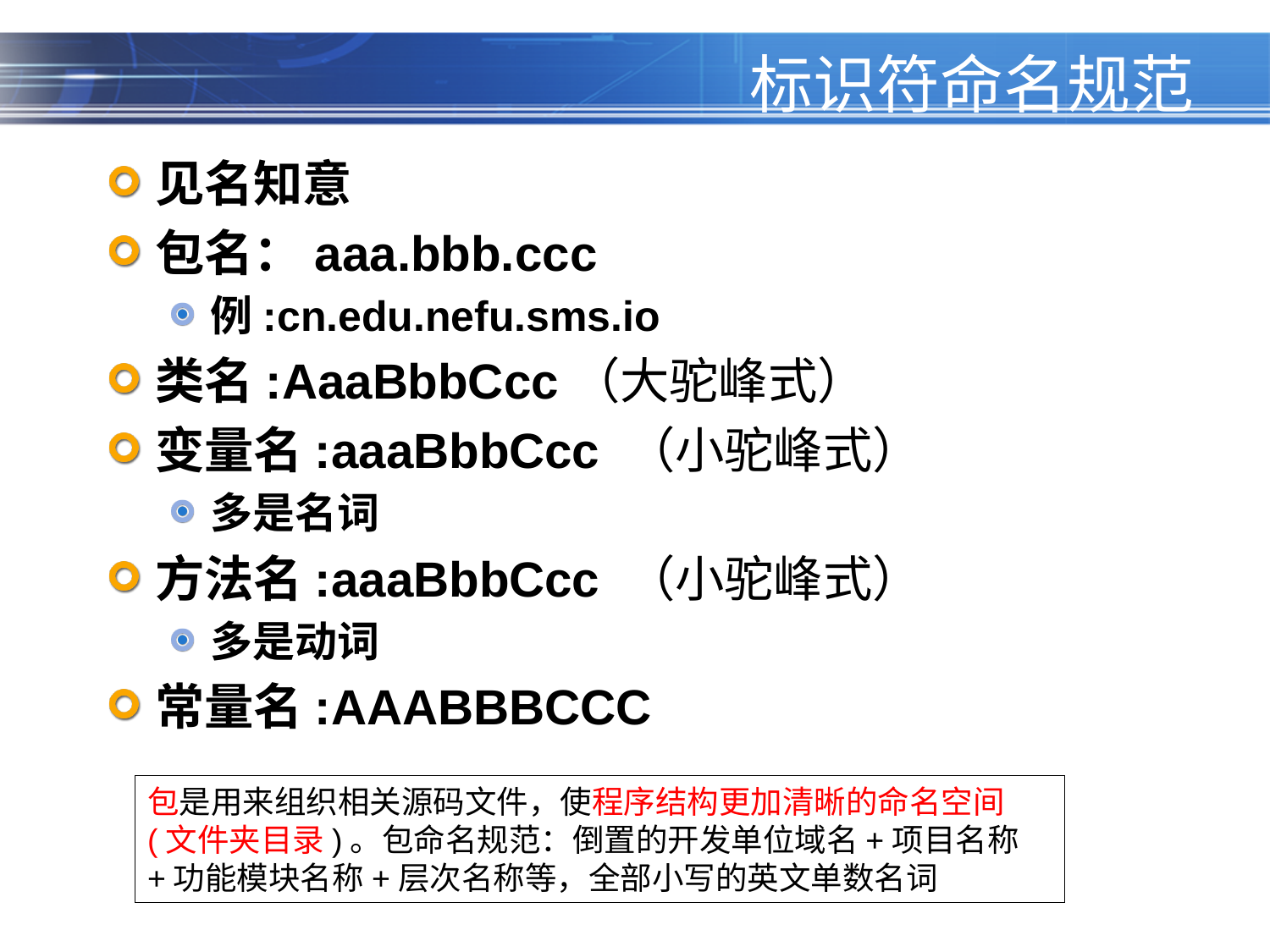

# 标识符命名规范
见名知意
包名：aaa.bbb.ccc
例:cn.edu.nefu.sms.io
类名:AaaBbbCcc（大驼峰式）
变量名:aaaBbbCcc （小驼峰式）
多是名词
方法名:aaaBbbCcc （小驼峰式）
多是动词
常量名:AAABBBCCC

包是用来组织相关源码文件，使程序结构更加清晰的命名空间(文件夹目录)。包命名规范：倒置的开发单位域名+项目名称+功能模块名称+层次名称等，全部小写的英文单数名词